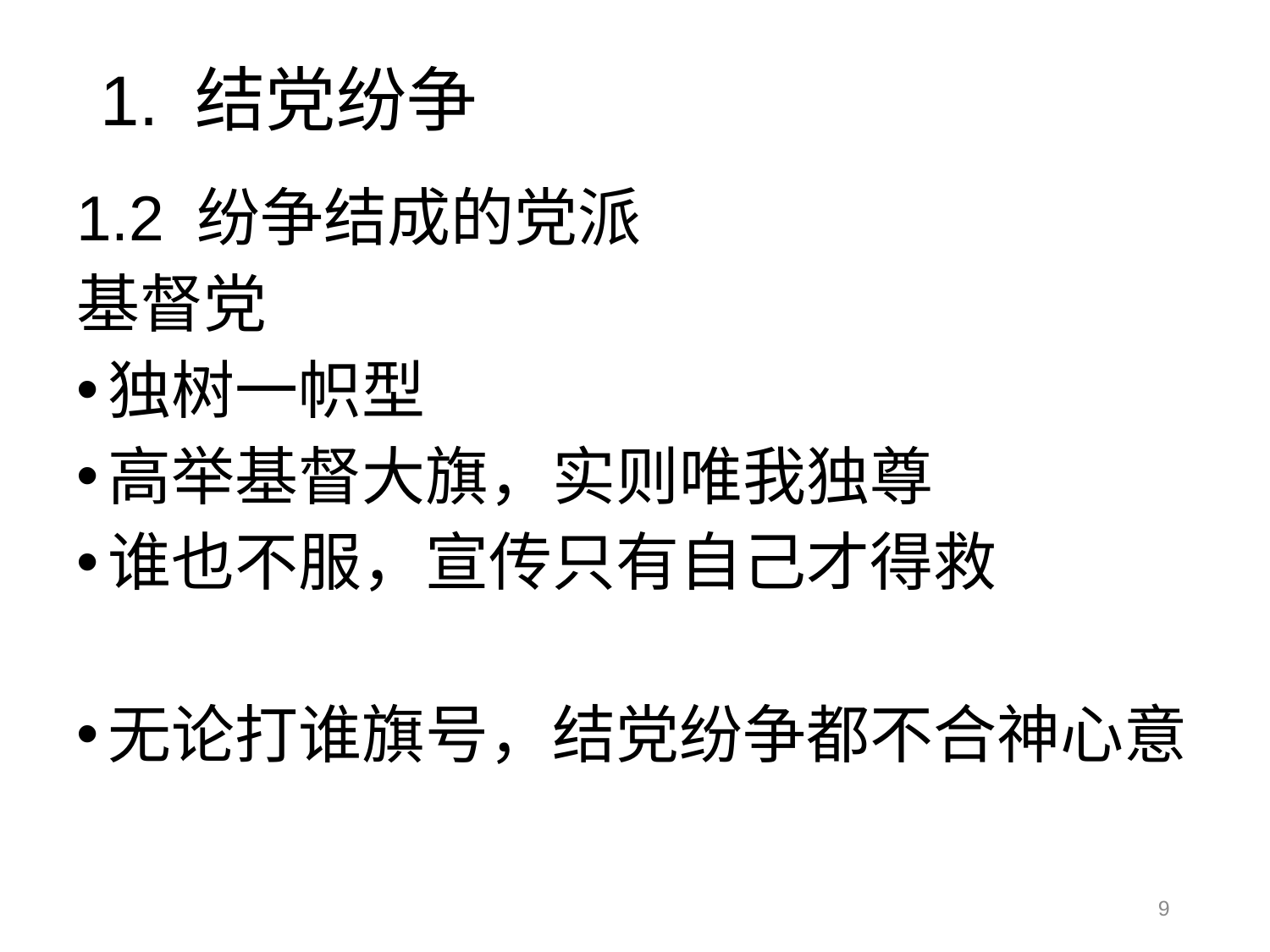

# 1. 结党纷争
1.2 纷争结成的党派
基督党
独树一帜型
高举基督大旗，实则唯我独尊
谁也不服，宣传只有自己才得救

无论打谁旗号，结党纷争都不合神心意
9